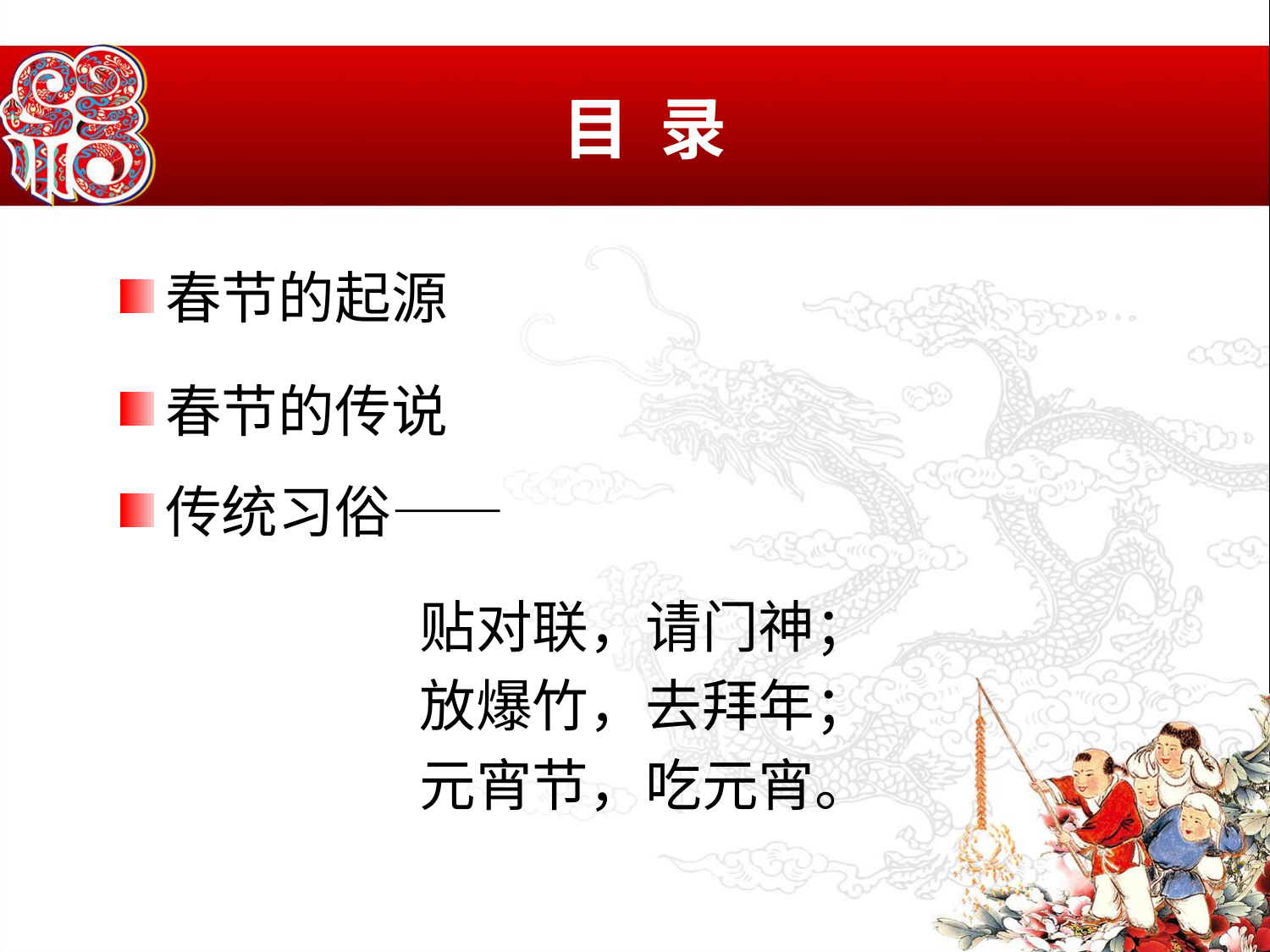

# 目  录
春节的起源
春节的传说
传统习俗——
贴对联，请门神；
放爆竹，去拜年；
元宵节，吃元宵。